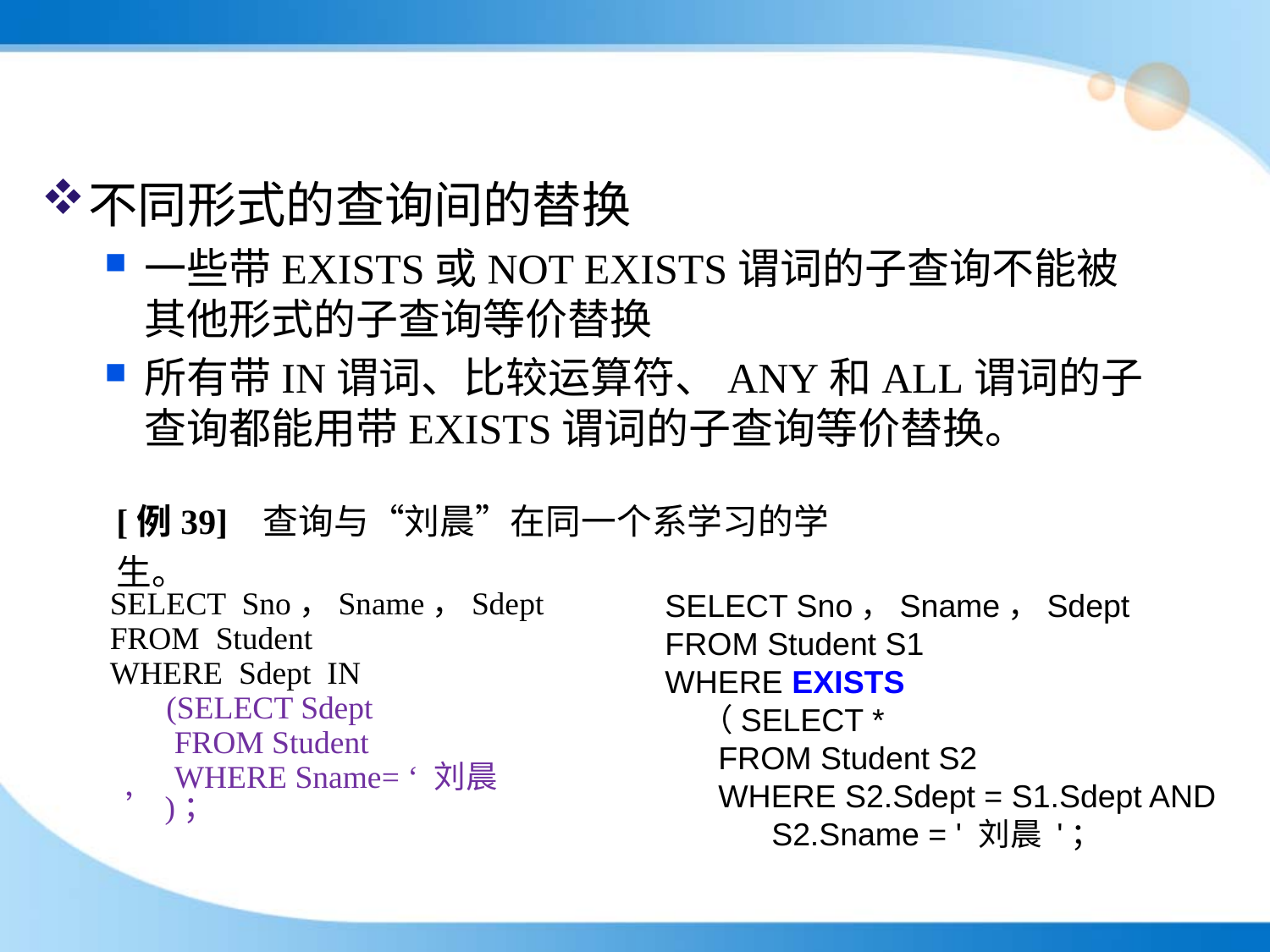

不同形式的查询间的替换
一些带EXISTS或NOT EXISTS谓词的子查询不能被其他形式的子查询等价替换
所有带IN谓词、比较运算符、ANY和ALL谓词的子查询都能用带EXISTS谓词的子查询等价替换。

[例39]   查询与“刘晨”在同一个系学习的学生。
SELECT Sno，Sname，Sdept
FROM Student S1
WHERE EXISTS
    （SELECT *
      FROM Student S2
      WHERE S2.Sdept = S1.Sdept AND
            S2.Sname = ' 刘晨 '；
    SELECT  Sno，Sname，Sdept
    FROM  Student
    WHERE  Sdept  IN
           (SELECT Sdept
            FROM Student
            WHERE Sname= ‘ 刘晨 ’)；